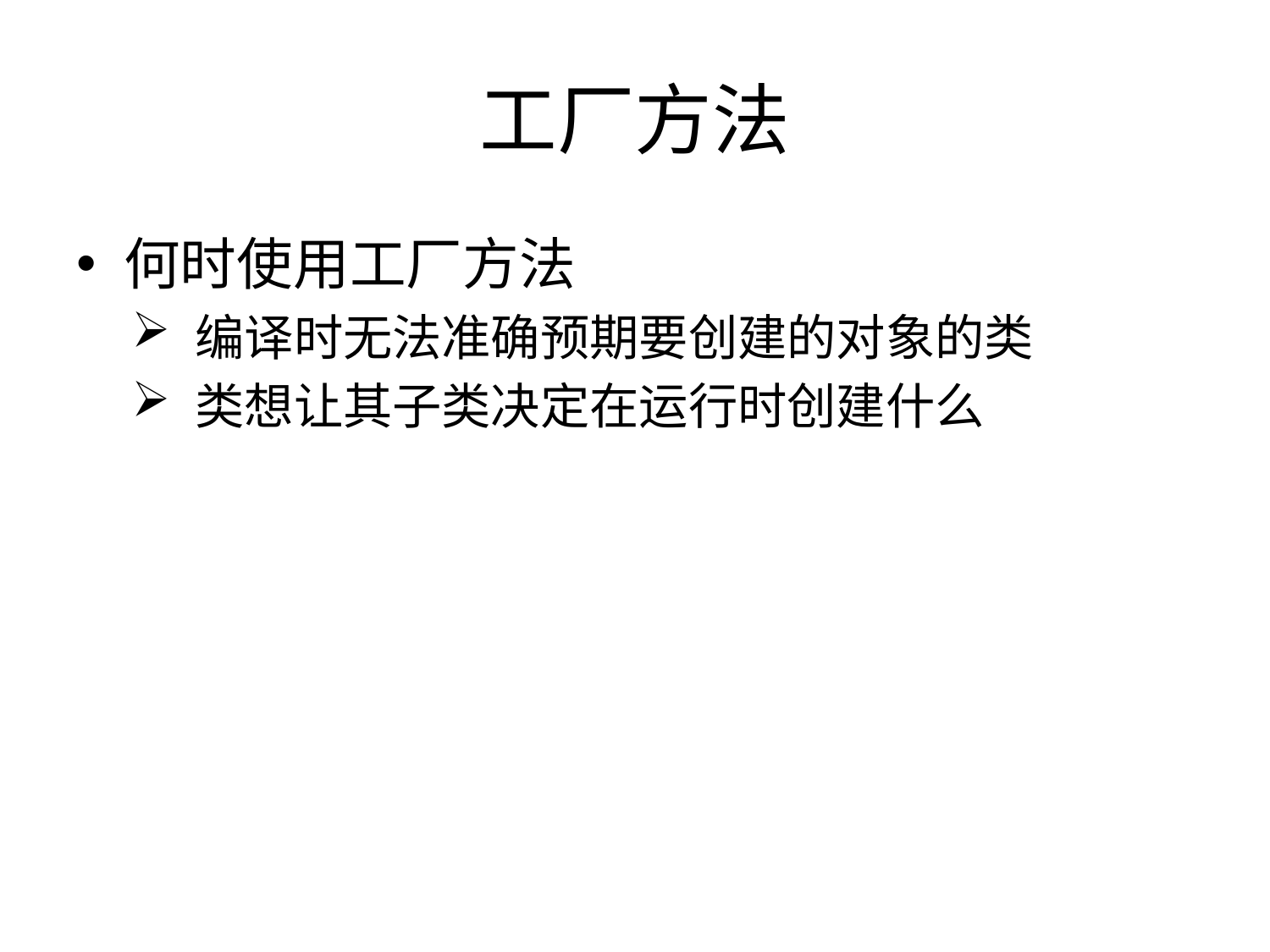

# 工厂方法
何时使用工厂方法
编译时无法准确预期要创建的对象的类
类想让其子类决定在运行时创建什么